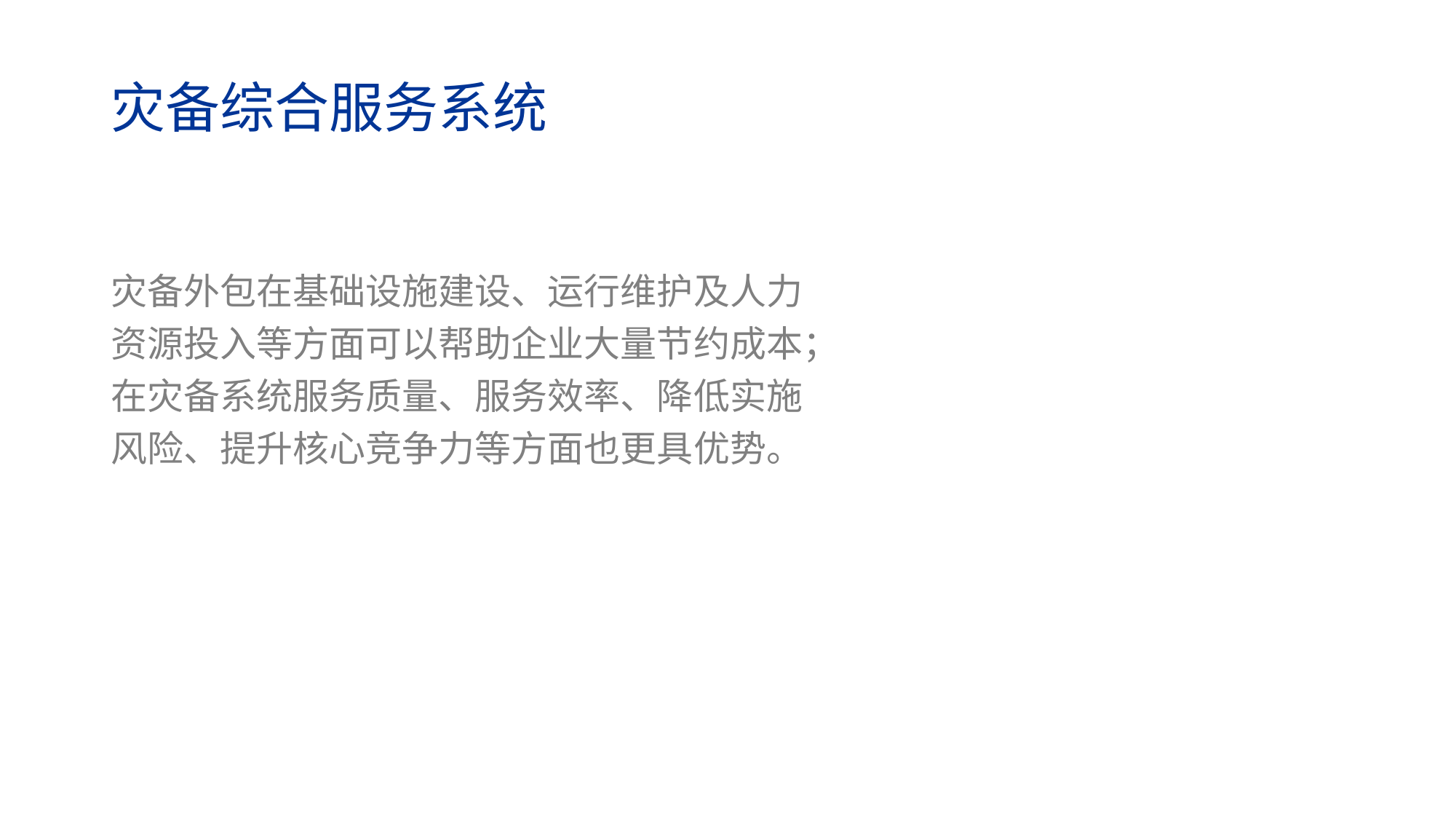

# 灾备综合服务系统

灾备外包在基础设施建设、运行维护及人力资源投入等方面可以帮助企业大量节约成本；在灾备系统服务质量、服务效率、降低实施风险、提升核心竞争力等方面也更具优势。